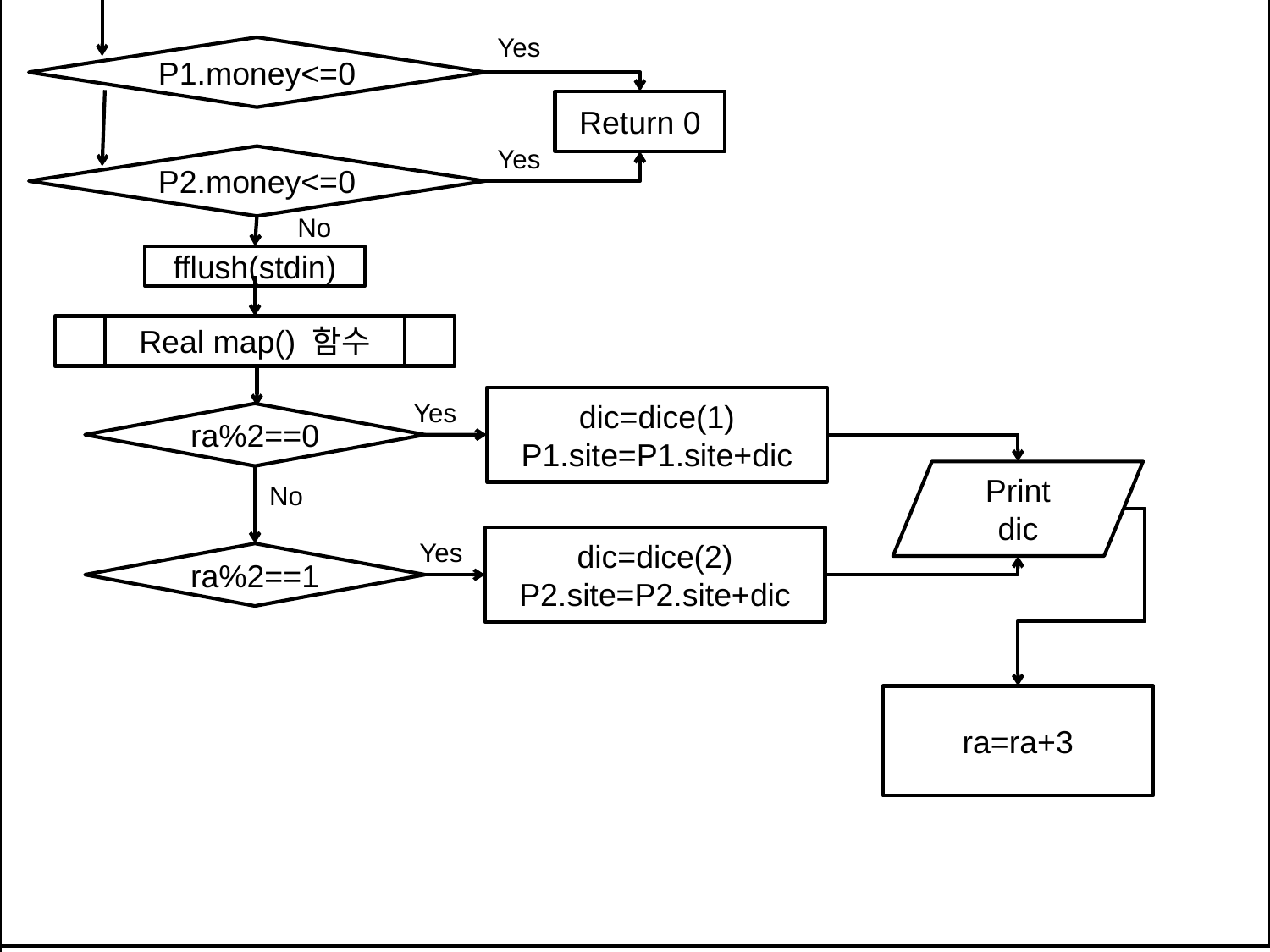

Yes
P1.money<=0
Return 0
Yes
P2.money<=0
No
fflush(stdin)
Real map() 함수
dic=dice(1)
P1.site=P1.site+dic
Yes
ra%2==0
Print
dic
No
dic=dice(2)
P2.site=P2.site+dic
Yes
ra%2==1
ra=ra+3